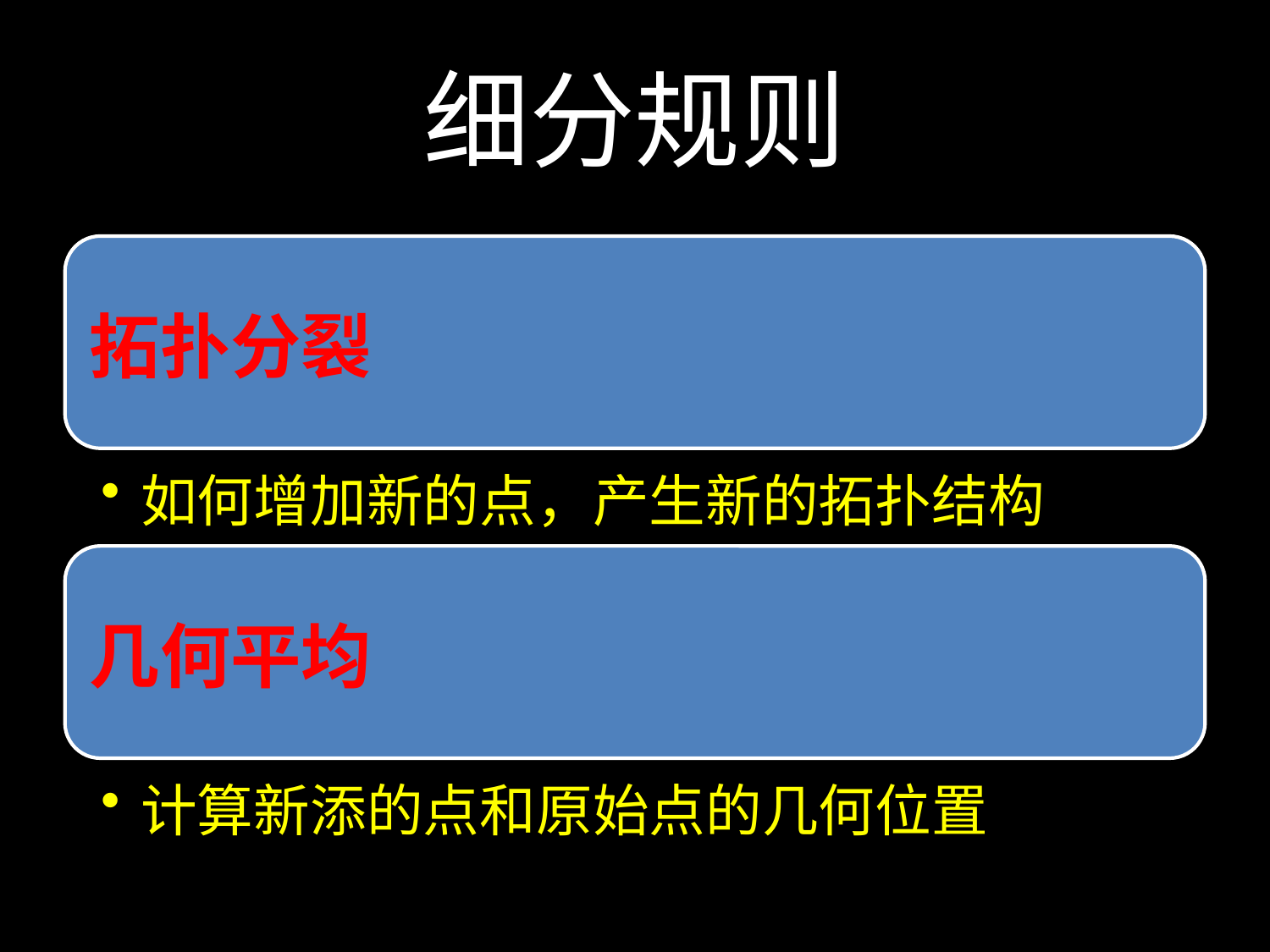

# 细分规则
拓扑分裂
如何增加新的点，产生新的拓扑结构
几何平均
计算新添的点和原始点的几何位置